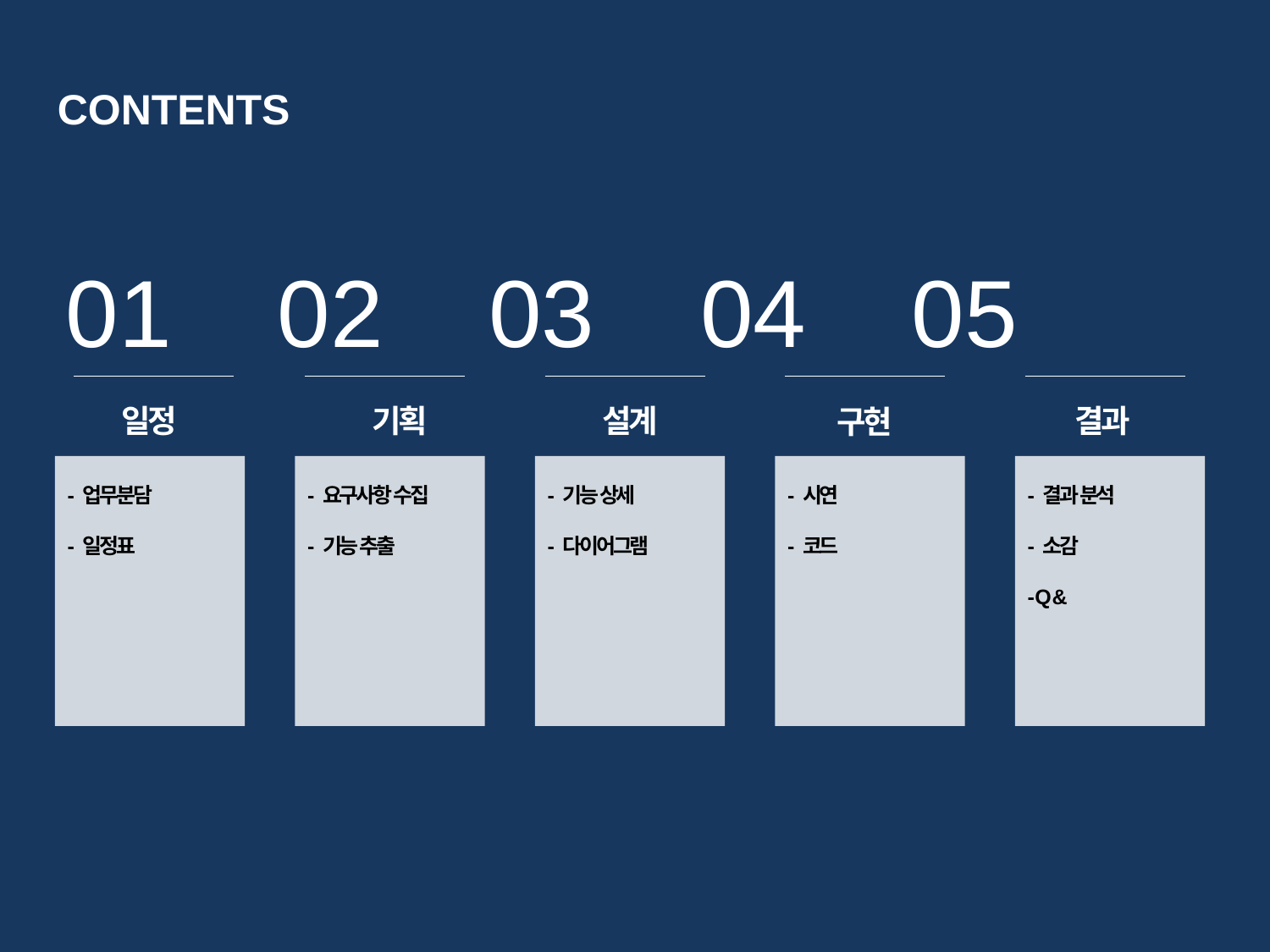

CONTENTS
01    02    03    04    05
일정
기획
설계
결과
구현

- 업무분담

- 일정표
- 요구사항 수집

- 기능 추출

- 기능 상세

- 다이어그램
- 시연

- 코드
- 결과 분석

- 소감

- Q &